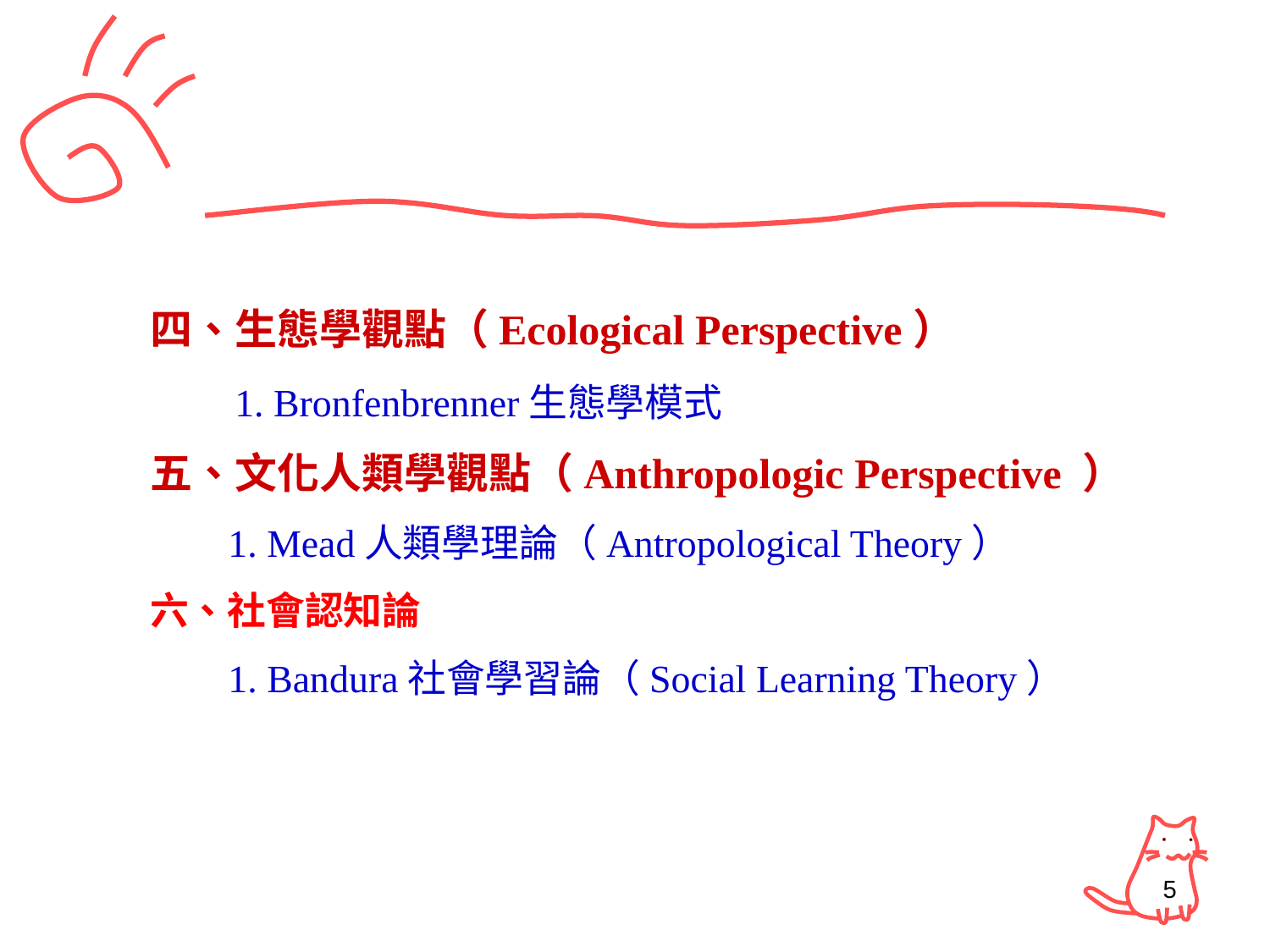

#

四、生態學觀點（Ecological Perspective）
        1. Bronfenbrenner生態學模式
五、文化人類學觀點（Anthropologic Perspective ）
        1. Mead人類學理論（Antropological Theory）
六、社會認知論
        1. Bandura社會學習論（Social Learning Theory）

5